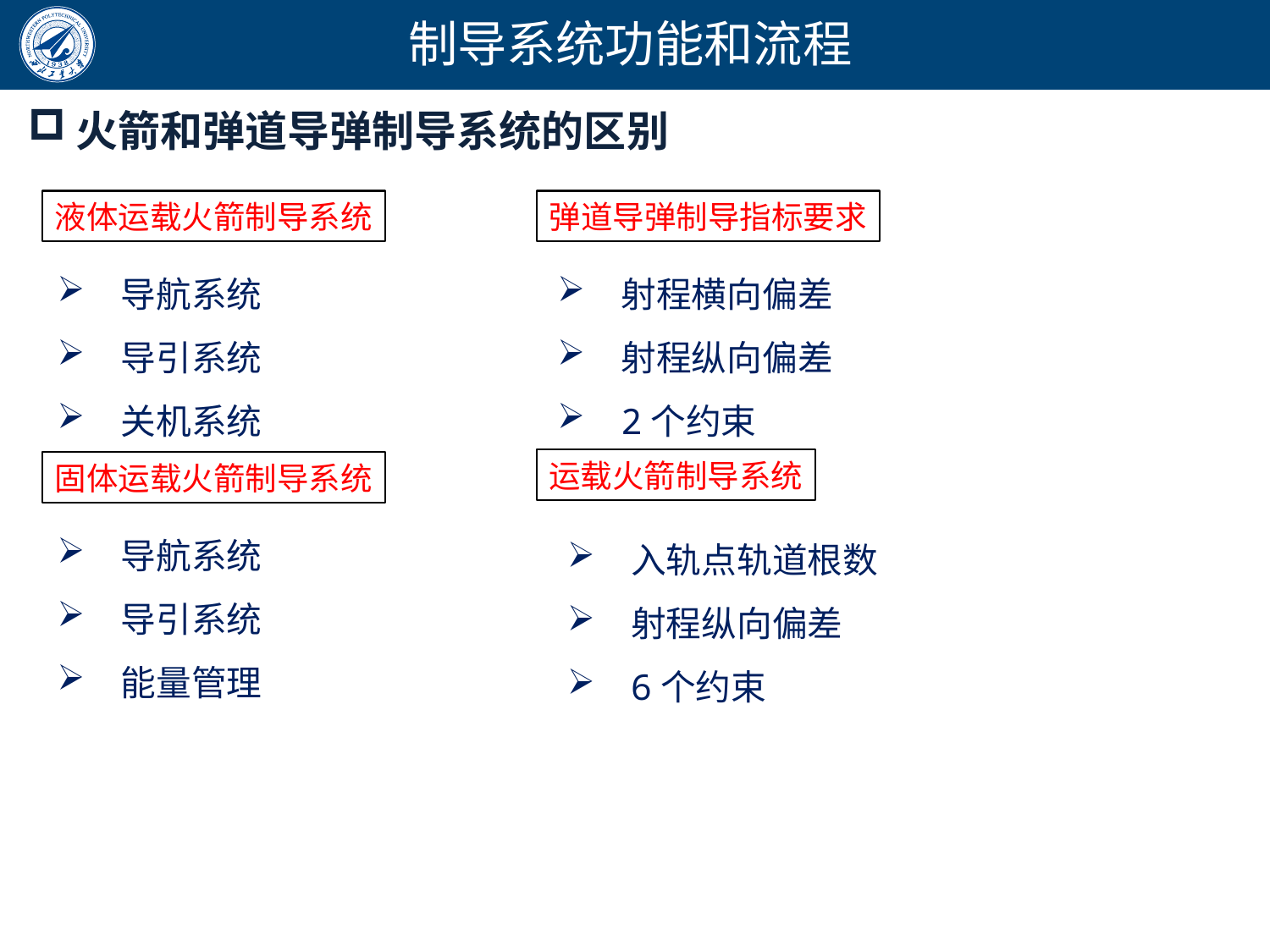

制导系统功能和流程
火箭和弹道导弹制导系统的区别
液体运载火箭制导系统
弹道导弹制导指标要求
导航系统
导引系统
关机系统
射程横向偏差
射程纵向偏差
2个约束
运载火箭制导系统
固体运载火箭制导系统
导航系统
导引系统
能量管理
入轨点轨道根数
射程纵向偏差
6个约束